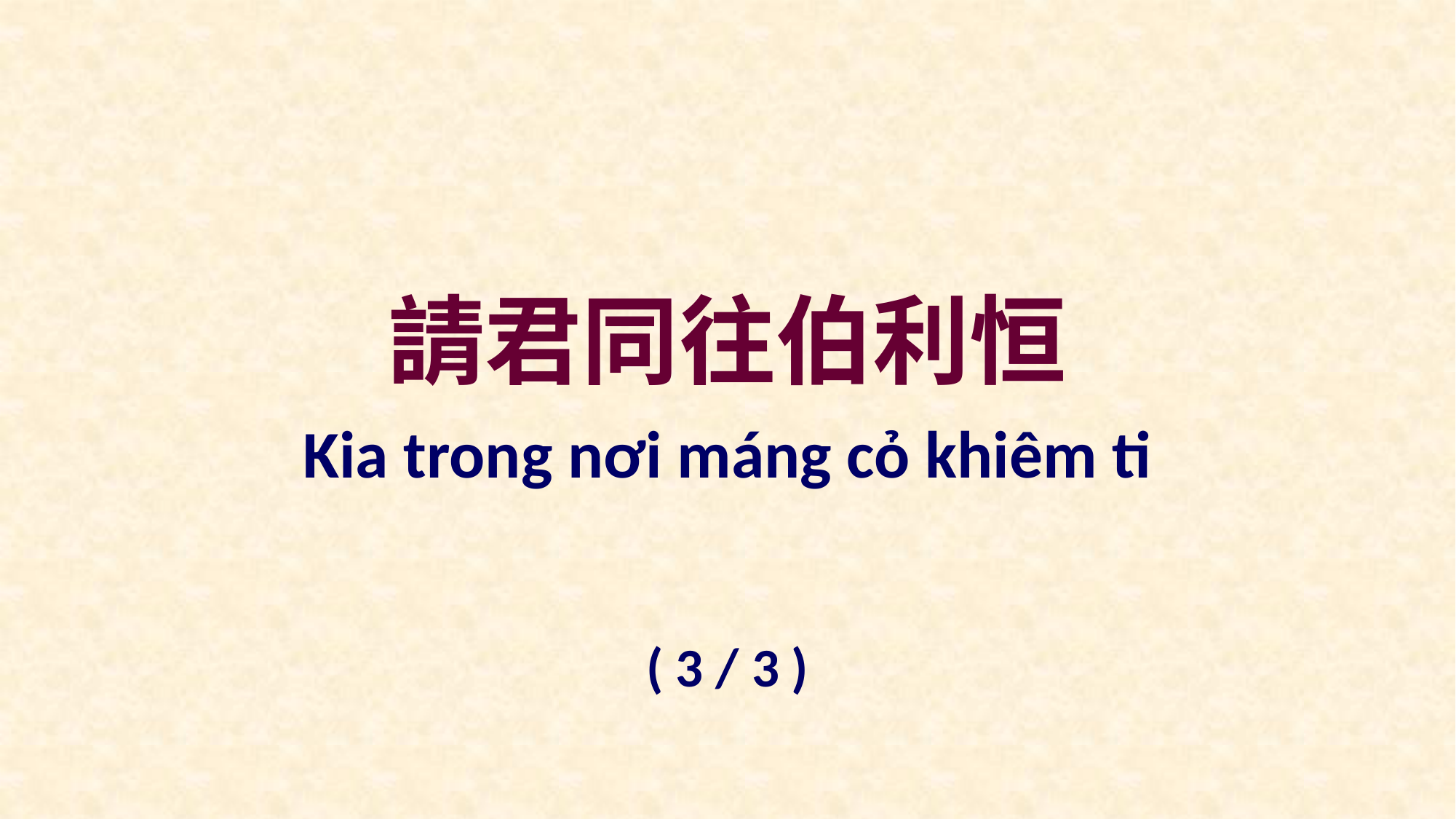

請君同往伯利恒
Kia trong nơi máng cỏ khiêm ti
( 3 / 3 )